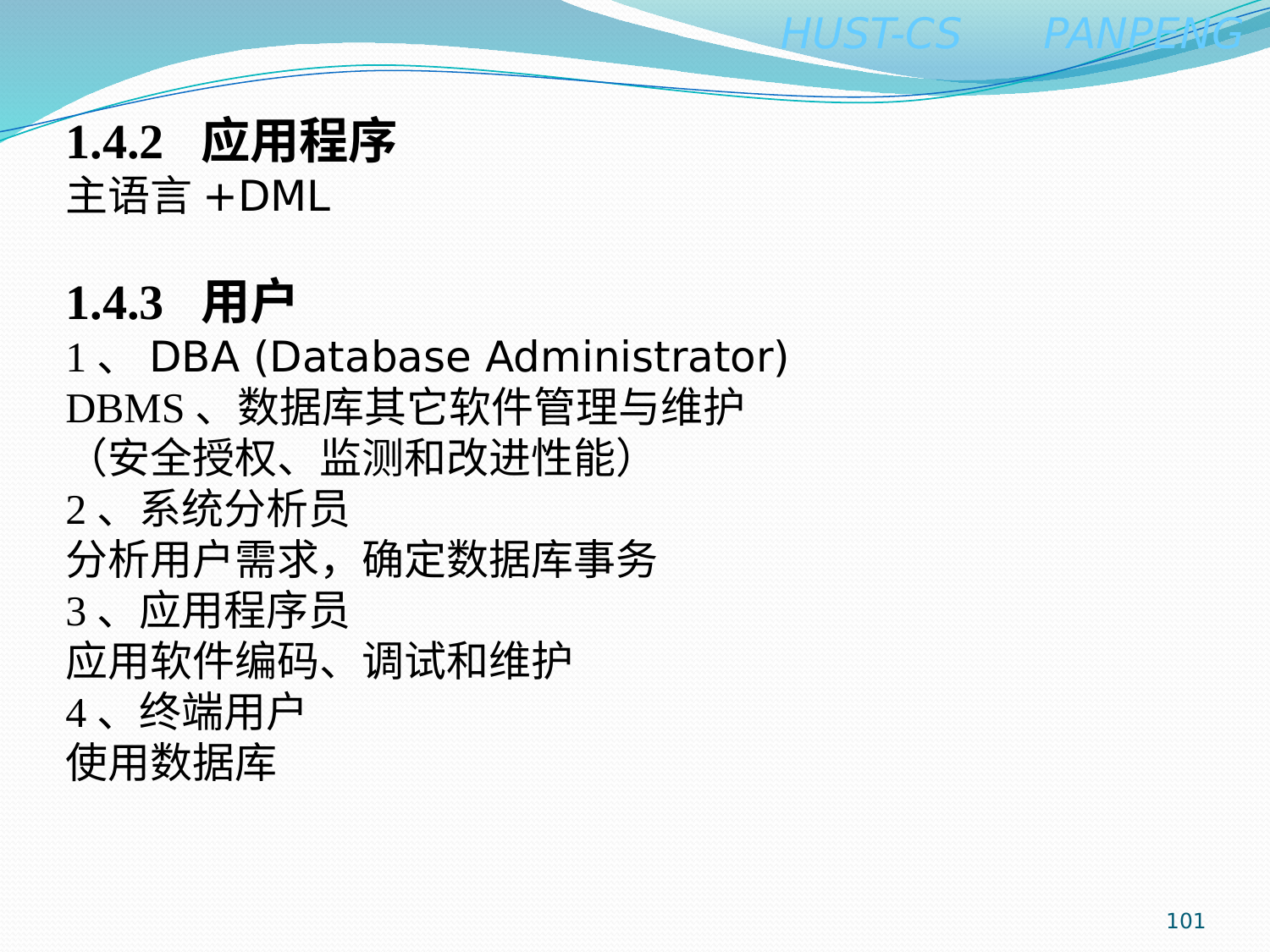

1.4.2  应用程序
主语言+DML

1.4.3  用户
1、DBA (Database Administrator)
DBMS、数据库其它软件管理与维护
（安全授权、监测和改进性能）
2、系统分析员
分析用户需求，确定数据库事务
3、应用程序员
应用软件编码、调试和维护
4、终端用户
使用数据库
101